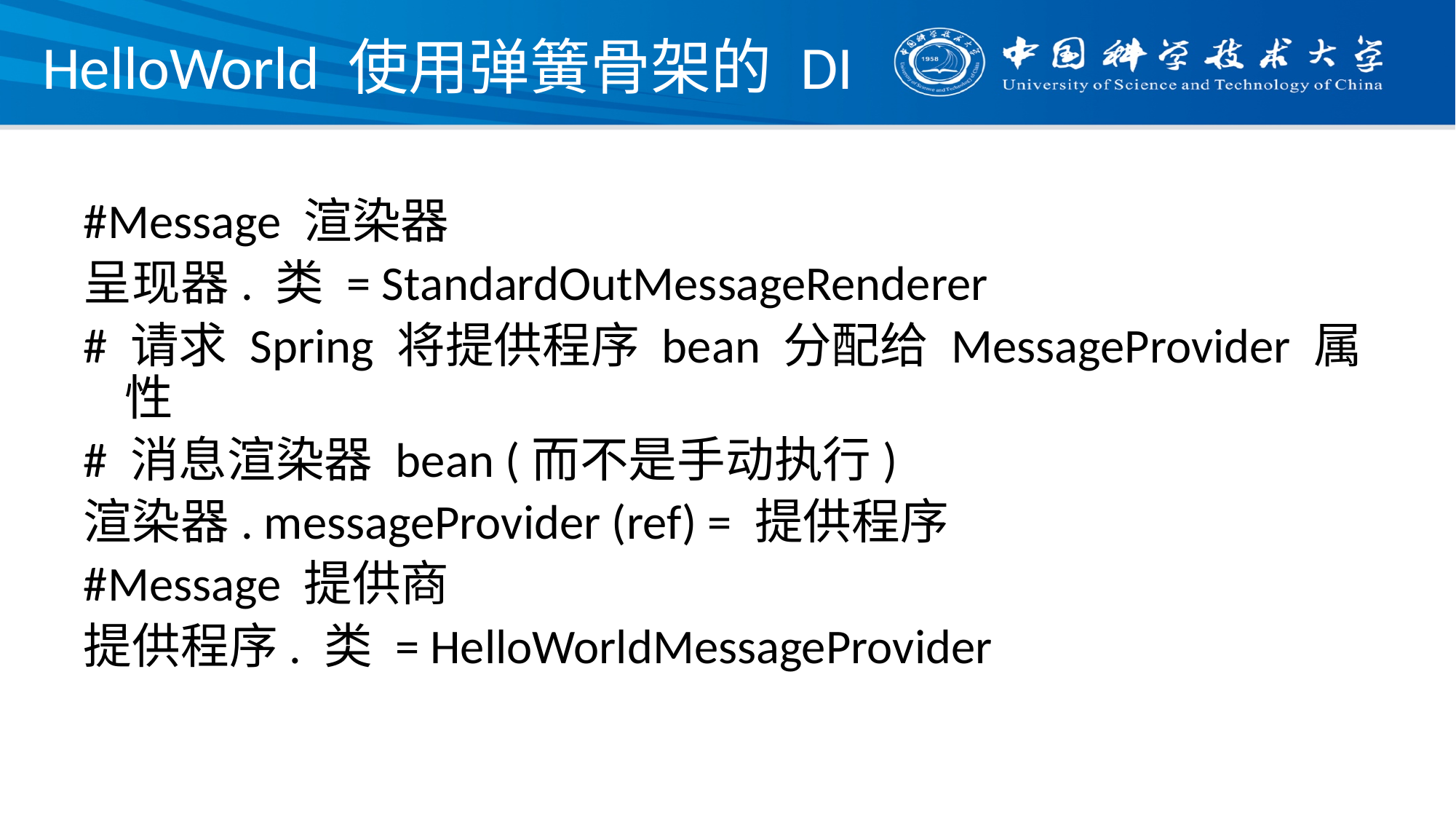

# HelloWorld 使用弹簧骨架的 DI
#Message 渲染器
呈现器. 类 = StandardOutMessageRenderer
# 请求 Spring 将提供程序 bean 分配给 MessageProvider 属性
# 消息渲染器 bean (而不是手动执行)
渲染器. messageProvider (ref) = 提供程序
#Message 提供商
提供程序. 类 = HelloWorldMessageProvider